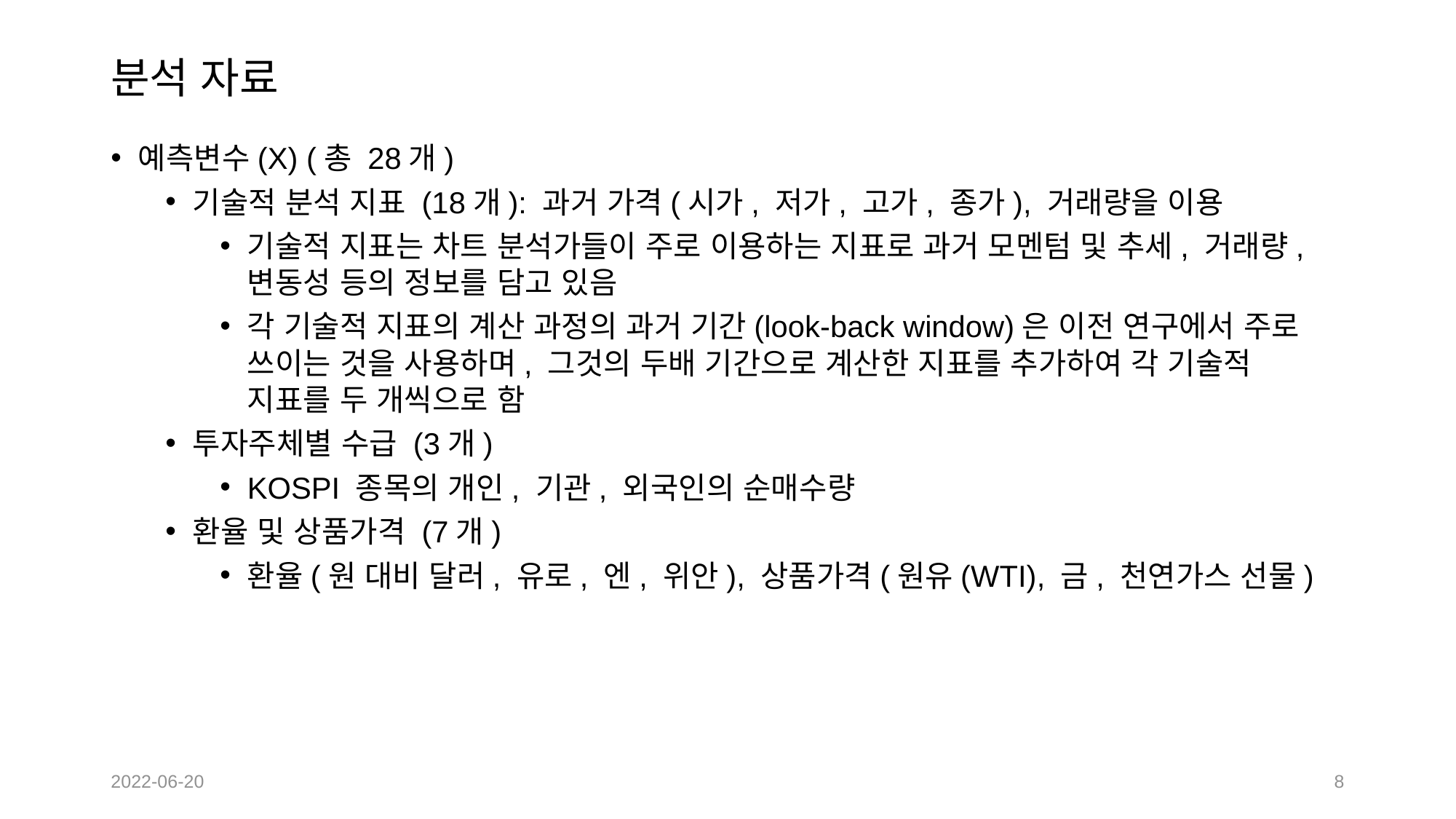

# 분석 자료
예측변수(X) (총 28개)
기술적 분석 지표 (18개): 과거 가격(시가, 저가, 고가, 종가), 거래량을 이용
기술적 지표는 차트 분석가들이 주로 이용하는 지표로 과거 모멘텀 및 추세, 거래량, 변동성 등의 정보를 담고 있음
각 기술적 지표의 계산 과정의 과거 기간(look-back window)은 이전 연구에서 주로 쓰이는 것을 사용하며, 그것의 두배 기간으로 계산한 지표를 추가하여 각 기술적 지표를 두 개씩으로 함
투자주체별 수급 (3개)
KOSPI 종목의 개인, 기관, 외국인의 순매수량
환율 및 상품가격 (7개)
환율(원 대비 달러, 유로, 엔, 위안), 상품가격(원유(WTI), 금, 천연가스 선물)
2022-06-20
8